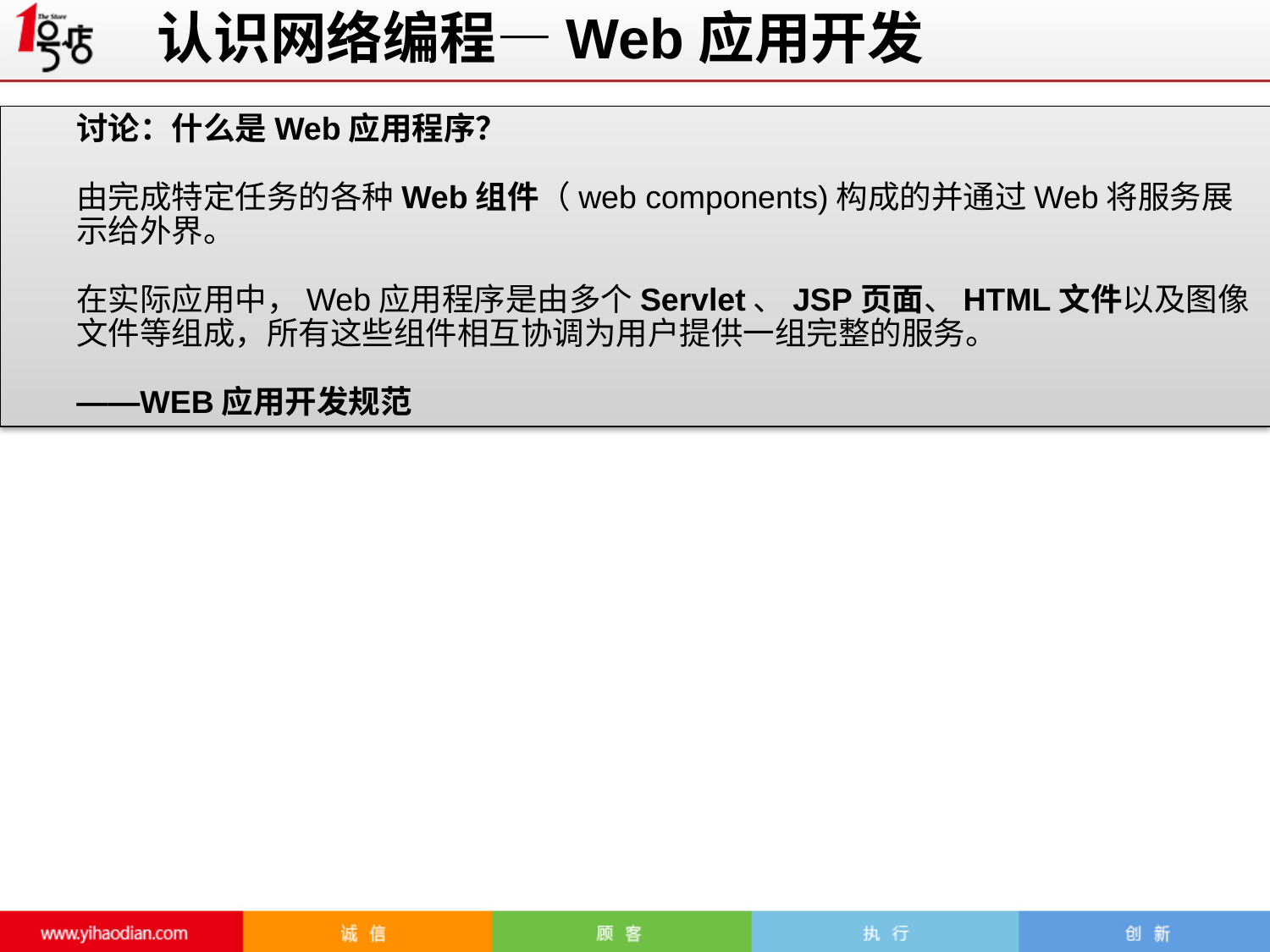

认识网络编程—Web应用开发
讨论：什么是Web应用程序？

由完成特定任务的各种Web组件（web components)构成的并通过Web将服务展示给外界。

在实际应用中，Web应用程序是由多个Servlet、JSP页面、HTML文件以及图像文件等组成，所有这些组件相互协调为用户提供一组完整的服务。

——WEB应用开发规范